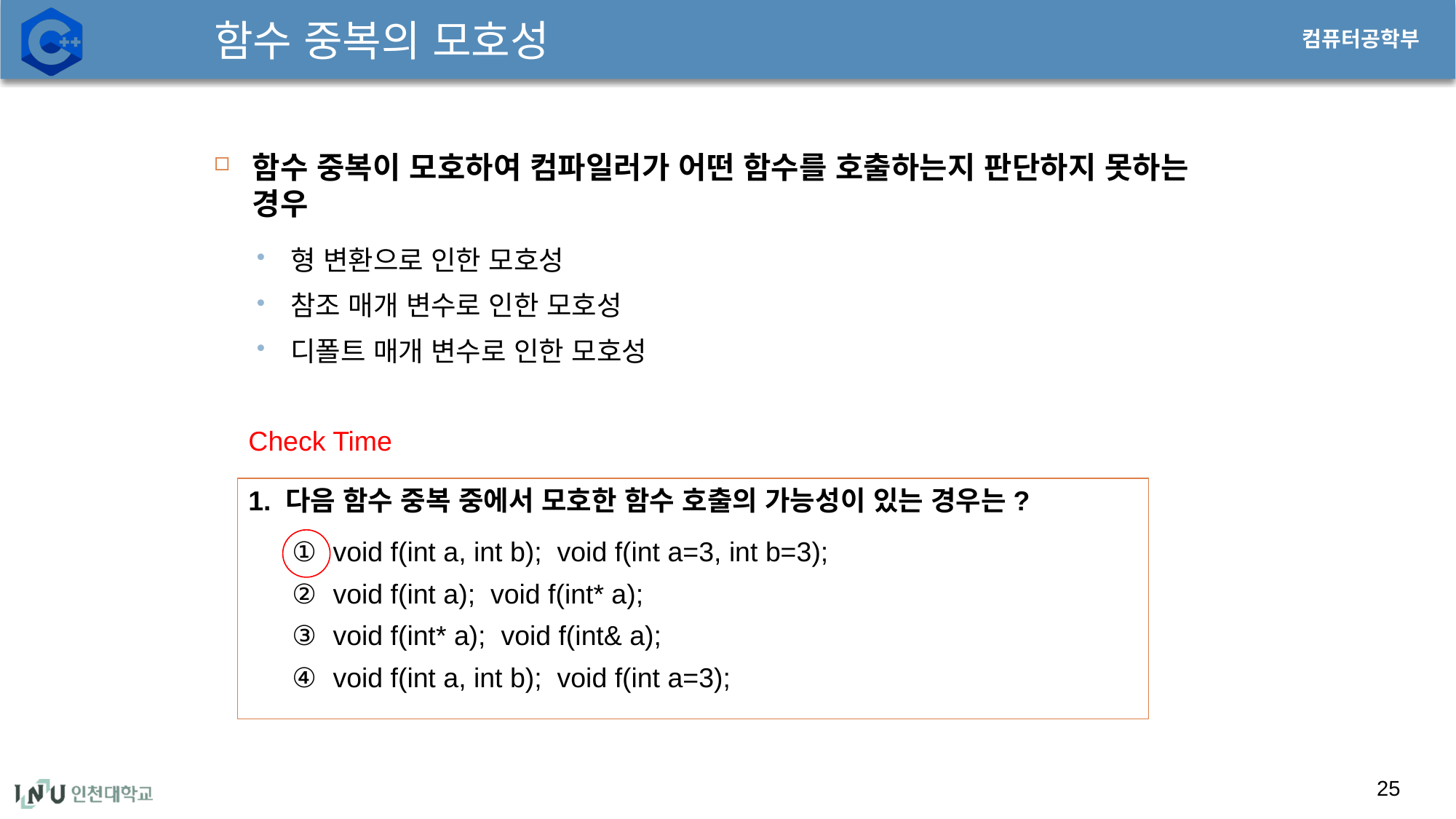

# 함수 중복의 모호성
함수 중복이 모호하여 컴파일러가 어떤 함수를 호출하는지 판단하지 못하는 경우
형 변환으로 인한 모호성
참조 매개 변수로 인한 모호성
디폴트 매개 변수로 인한 모호성

Check Time
1. 다음 함수 중복 중에서 모호한 함수 호출의 가능성이 있는 경우는?
void f(int a, int b);  void f(int a=3, int b=3);
void f(int a);  void f(int* a);
void f(int* a);  void f(int& a);
void f(int a, int b);  void f(int a=3);